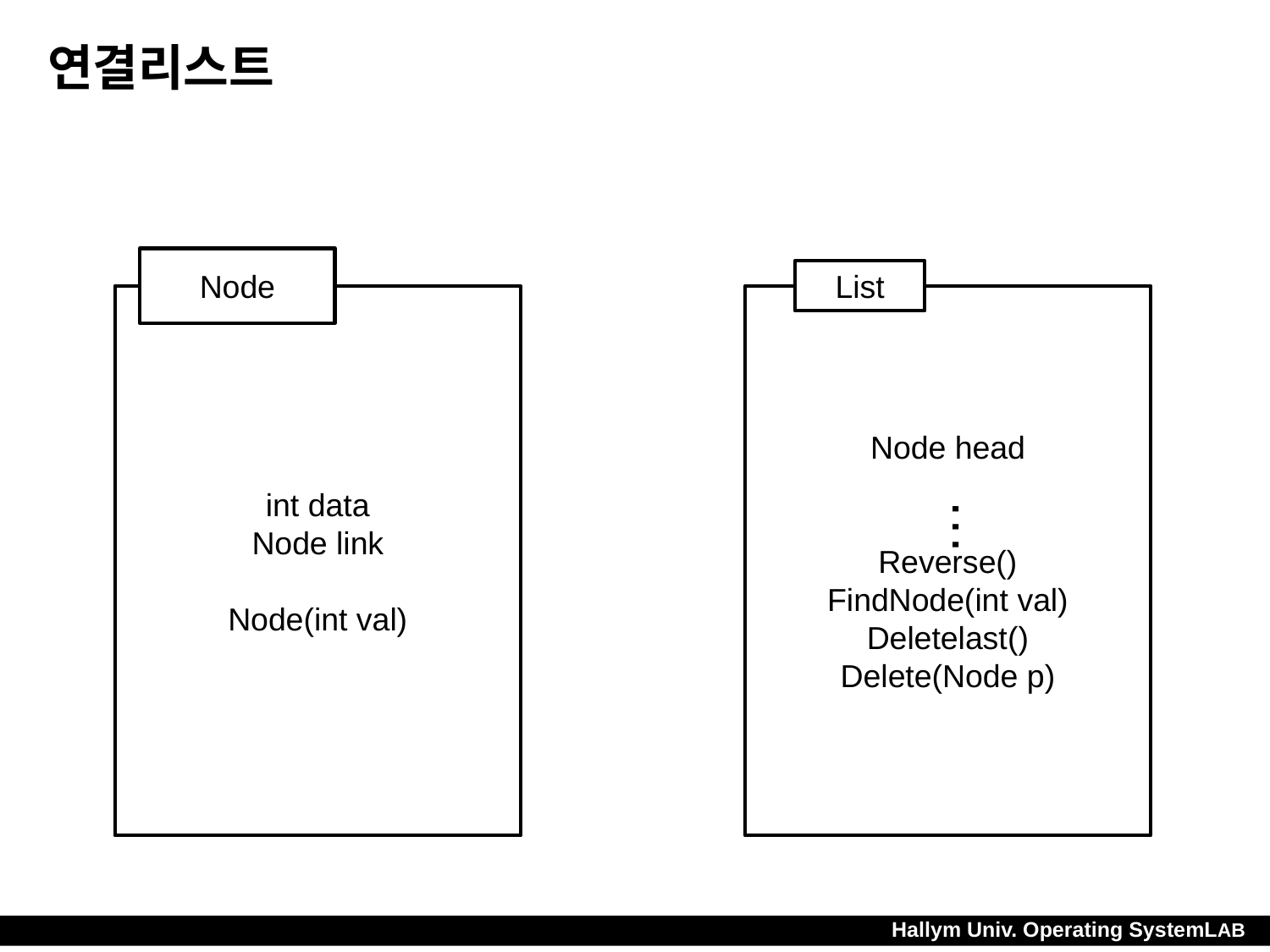

# 연결리스트
Node
List
int data
Node link

Node(int val)
Node head

Reverse()
FindNode(int val)
Deletelast()
Delete(Node p)
…